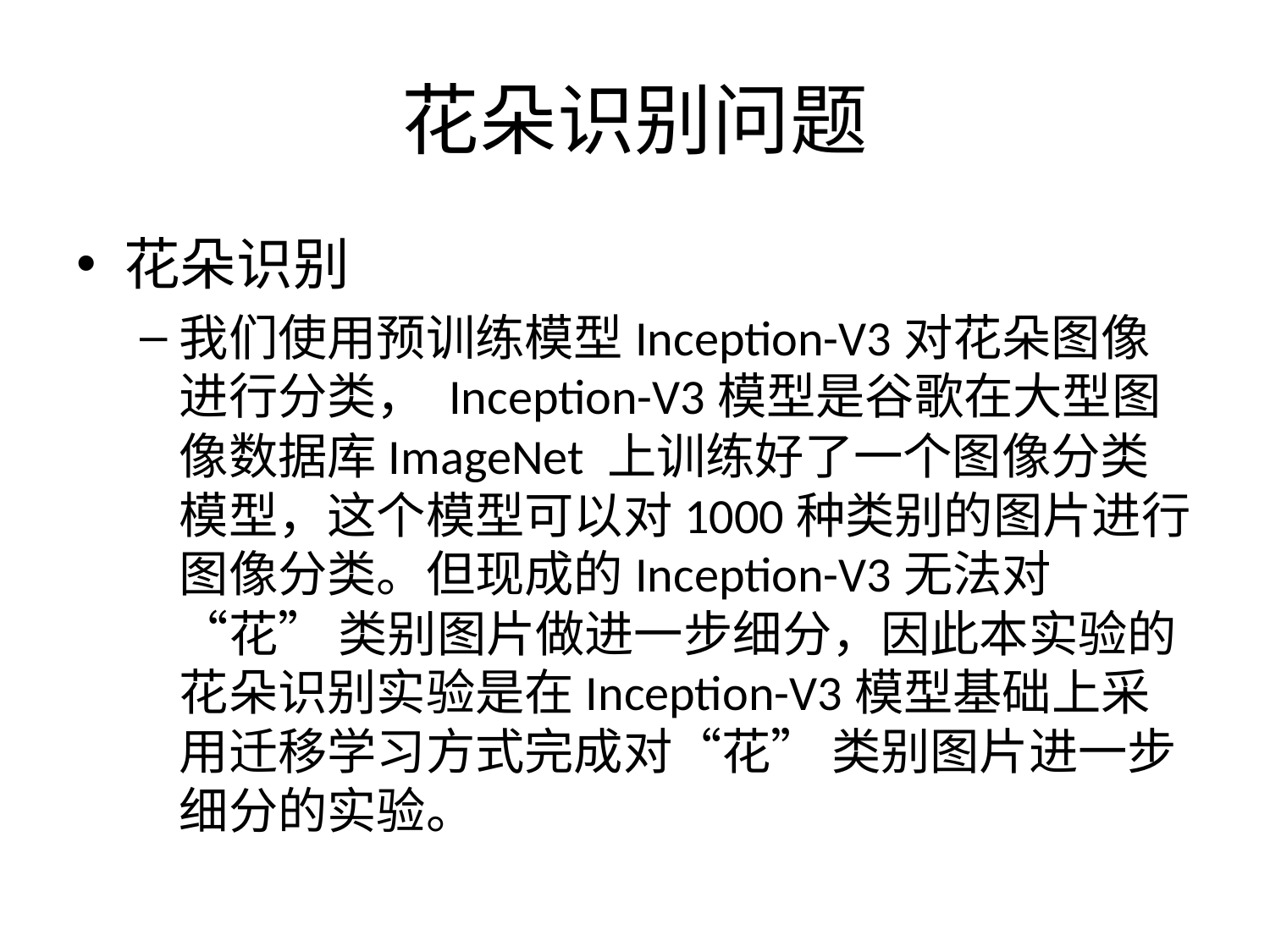

# 花朵识别问题
花朵识别
我们使用预训练模型Inception-V3对花朵图像进行分类， Inception-V3模型是谷歌在大型图像数据库ImageNet 上训练好了一个图像分类模型，这个模型可以对1000种类别的图片进行图像分类。但现成的Inception-V3无法对“花” 类别图片做进一步细分，因此本实验的花朵识别实验是在Inception-V3模型基础上采用迁移学习方式完成对“花” 类别图片进一步细分的实验。